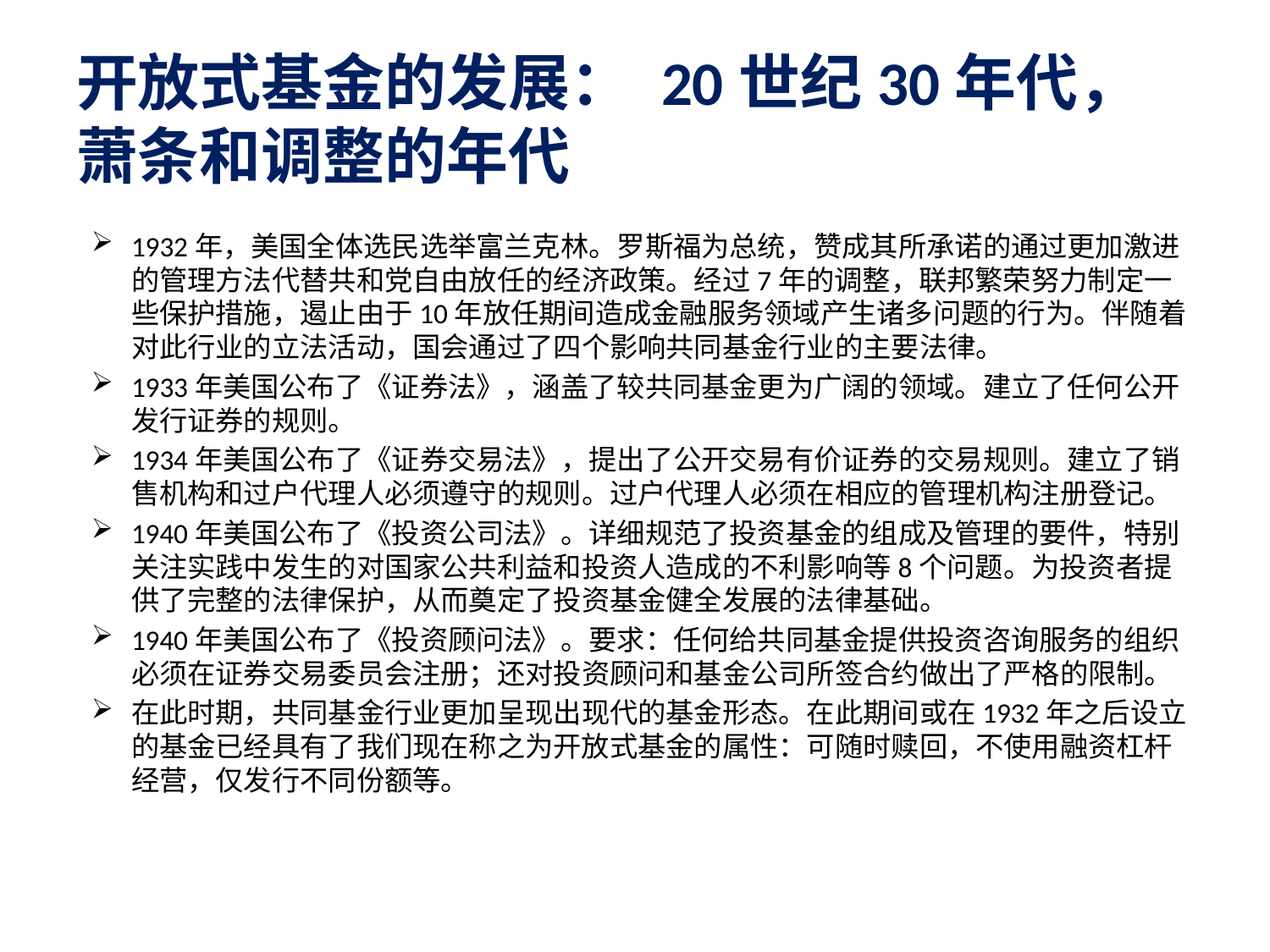

# 开放式基金的发展： 20世纪30年代，萧条和调整的年代
1932年，美国全体选民选举富兰克林。罗斯福为总统，赞成其所承诺的通过更加激进的管理方法代替共和党自由放任的经济政策。经过7年的调整，联邦繁荣努力制定一些保护措施，遏止由于10年放任期间造成金融服务领域产生诸多问题的行为。伴随着对此行业的立法活动，国会通过了四个影响共同基金行业的主要法律。
1933年美国公布了《证券法》，涵盖了较共同基金更为广阔的领域。建立了任何公开发行证券的规则。
1934年美国公布了《证券交易法》，提出了公开交易有价证券的交易规则。建立了销售机构和过户代理人必须遵守的规则。过户代理人必须在相应的管理机构注册登记。
1940年美国公布了《投资公司法》。详细规范了投资基金的组成及管理的要件，特别关注实践中发生的对国家公共利益和投资人造成的不利影响等8个问题。为投资者提供了完整的法律保护，从而奠定了投资基金健全发展的法律基础。
1940年美国公布了《投资顾问法》。要求：任何给共同基金提供投资咨询服务的组织必须在证券交易委员会注册；还对投资顾问和基金公司所签合约做出了严格的限制。
在此时期，共同基金行业更加呈现出现代的基金形态。在此期间或在1932年之后设立的基金已经具有了我们现在称之为开放式基金的属性：可随时赎回，不使用融资杠杆经营，仅发行不同份额等。